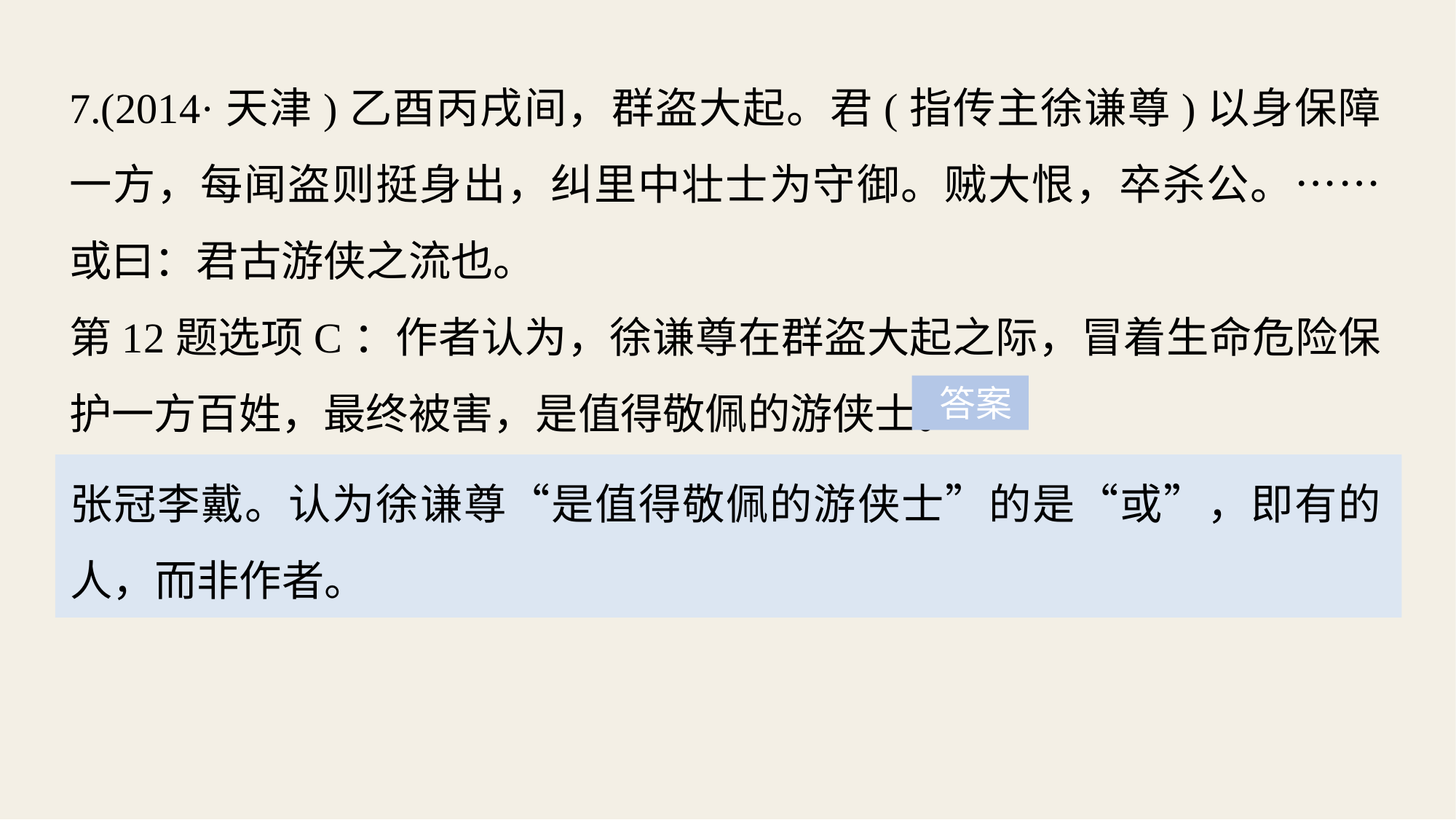

7.(2014·天津)乙酉丙戌间，群盗大起。君(指传主徐谦尊)以身保障一方，每闻盗则挺身出，纠里中壮士为守御。贼大恨，卒杀公。……或曰：君古游侠之流也。
第12题选项C：作者认为，徐谦尊在群盗大起之际，冒着生命危险保护一方百姓，最终被害，是值得敬佩的游侠士。
 答案
张冠李戴。认为徐谦尊“是值得敬佩的游侠士”的是“或”，即有的人，而非作者。